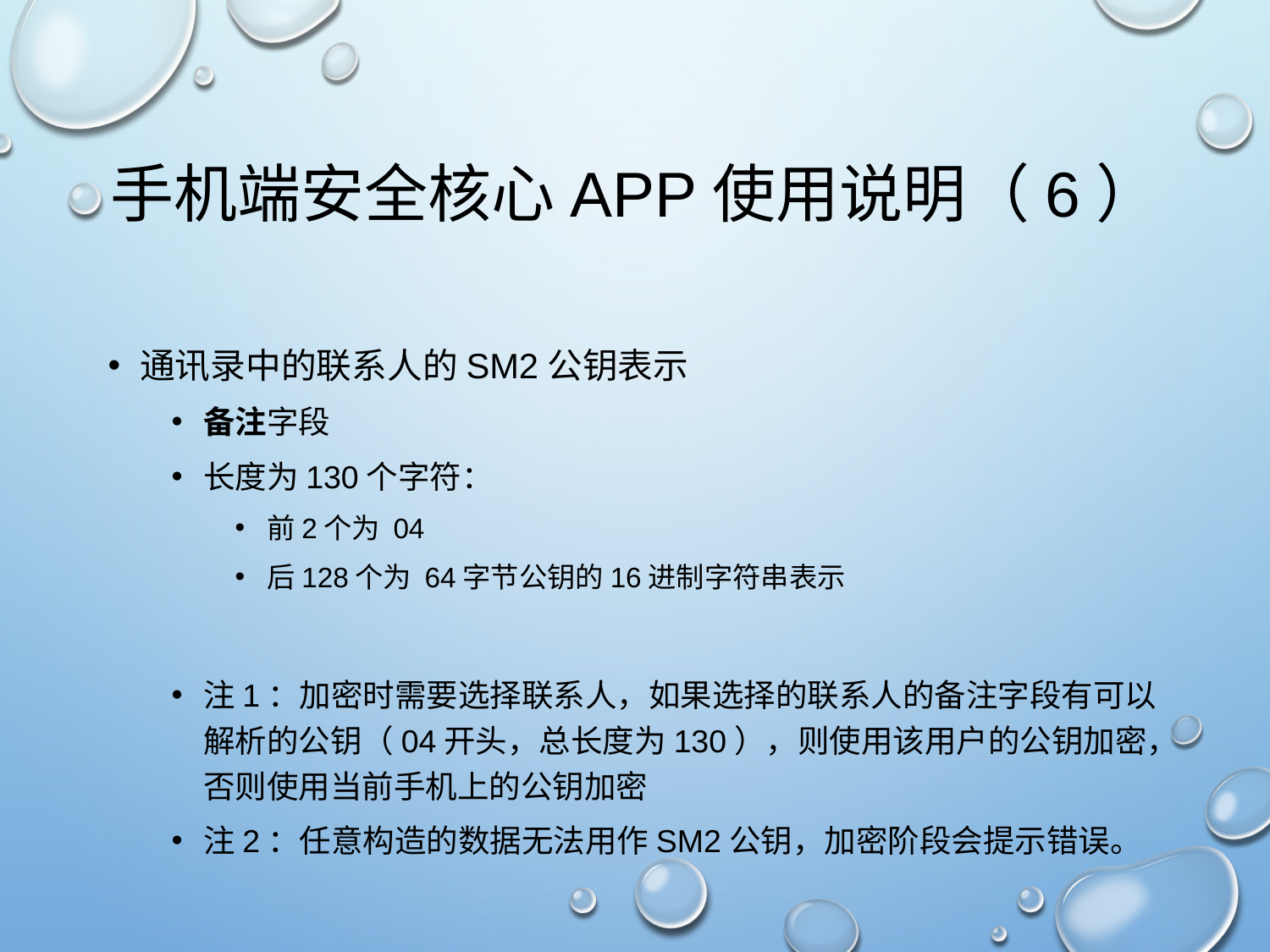

# 手机端安全核心APP使用说明（6）
通讯录中的联系人的SM2公钥表示
备注字段
长度为130个字符：
前2个为 04
后128个为 64字节公钥的16进制字符串表示

注1：加密时需要选择联系人，如果选择的联系人的备注字段有可以解析的公钥（04开头，总长度为130），则使用该用户的公钥加密，否则使用当前手机上的公钥加密
注2：任意构造的数据无法用作SM2公钥，加密阶段会提示错误。